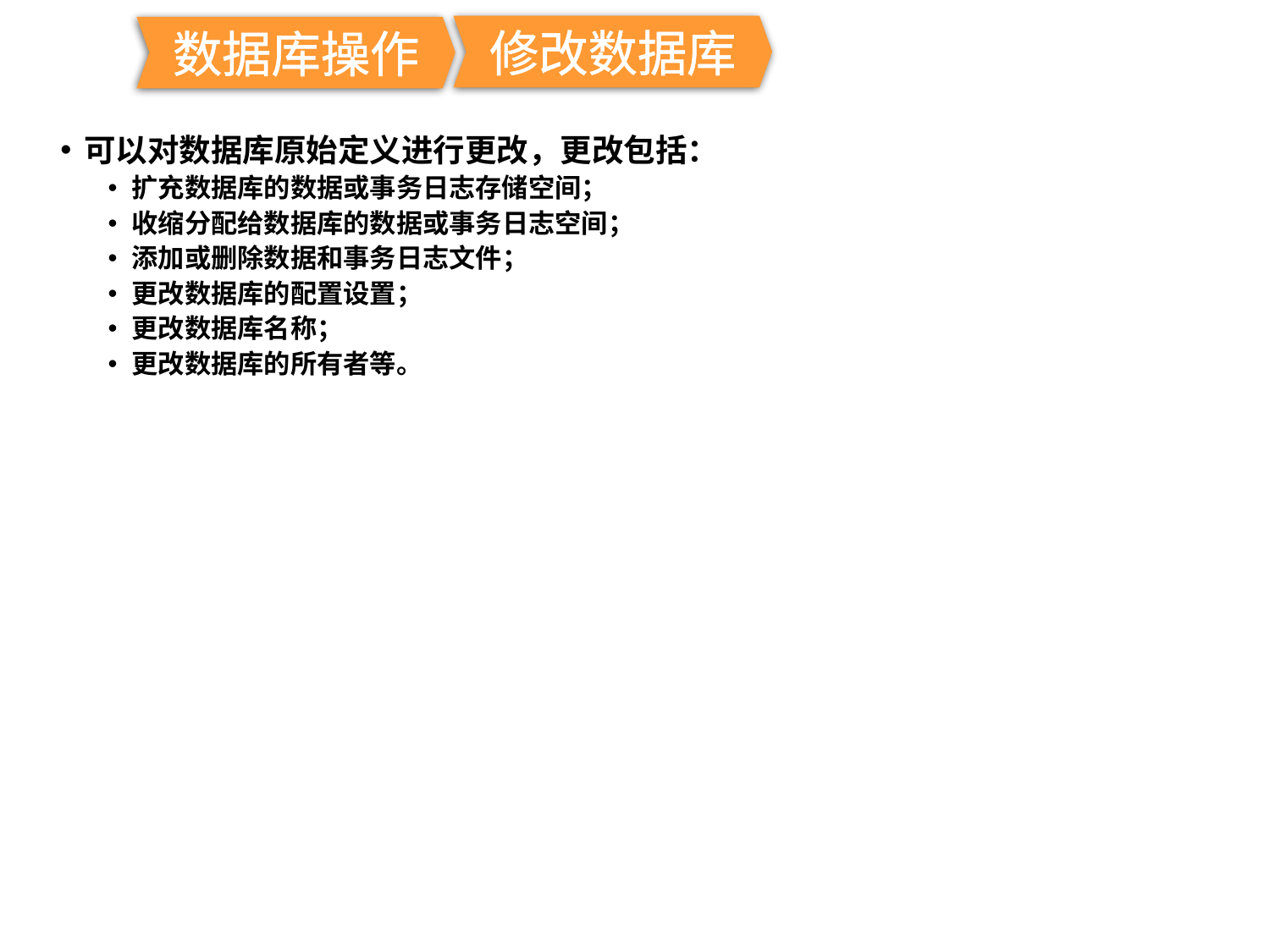

修改数据库
数据库操作

可以对数据库原始定义进行更改，更改包括：
扩充数据库的数据或事务日志存储空间；
收缩分配给数据库的数据或事务日志空间；
添加或删除数据和事务日志文件；
更改数据库的配置设置；
更改数据库名称；
更改数据库的所有者等。